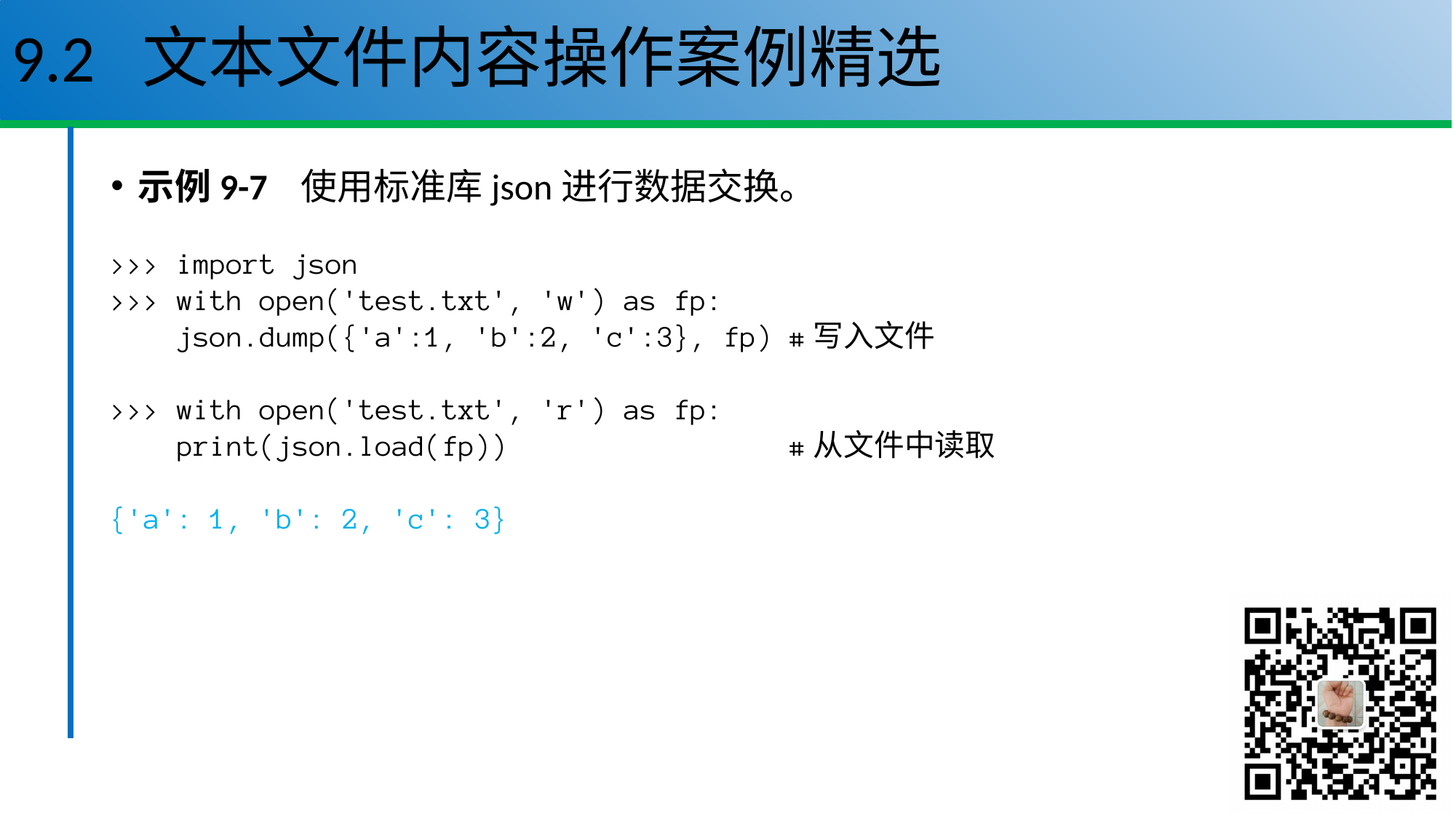

# 9.2  文本文件内容操作案例精选
示例9-7   使用标准库json进行数据交换。

>>> import json
>>> with open('test.txt', 'w') as fp:
    json.dump({'a':1, 'b':2, 'c':3}, fp) #写入文件

>>> with open('test.txt', 'r') as fp:
    print(json.load(fp))                 #从文件中读取

{'a': 1, 'b': 2, 'c': 3}
16